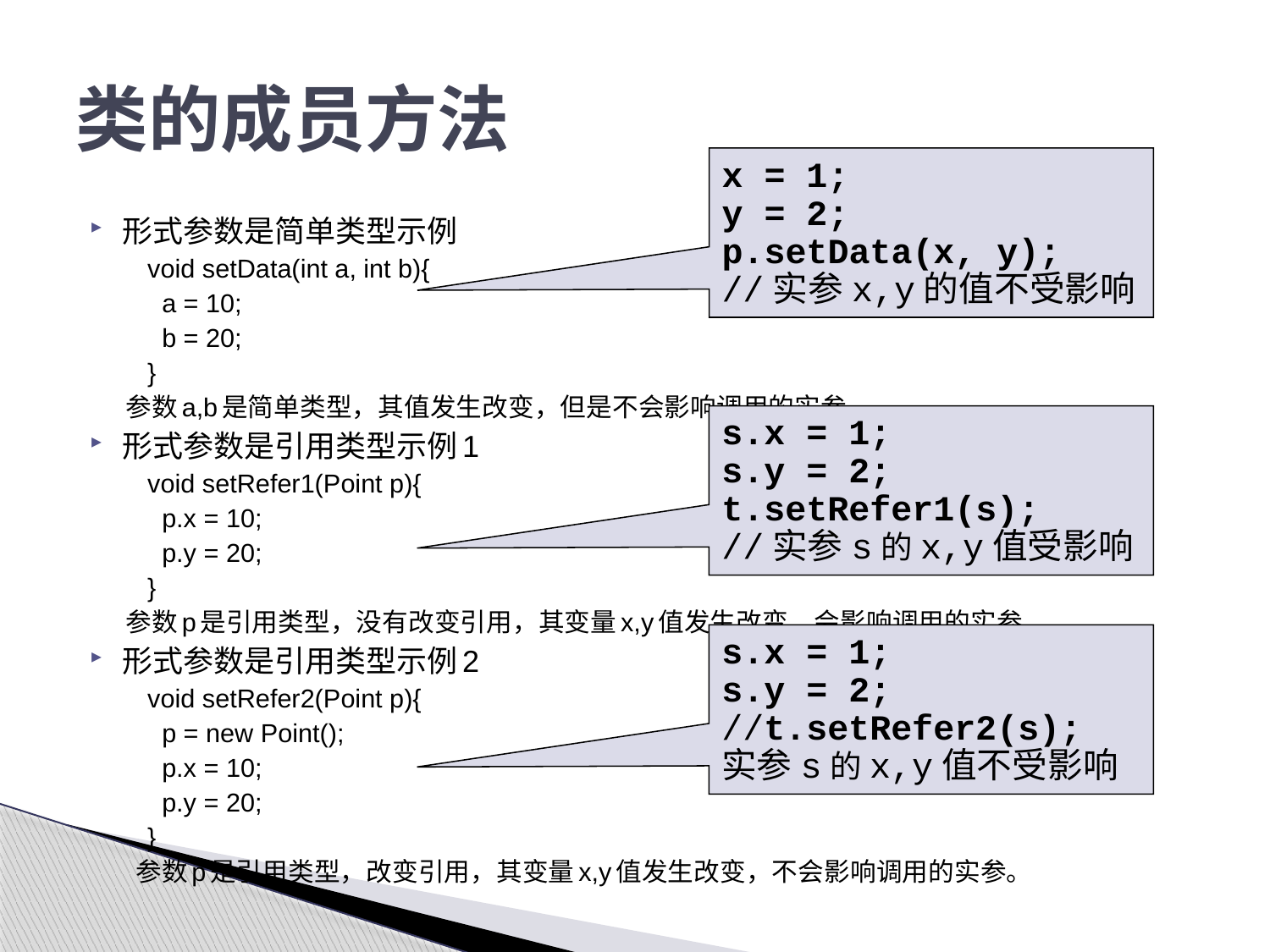

# 类的成员方法
x = 1;
y = 2;
p.setData(x, y);
//实参x,y的值不受影响
形式参数是简单类型示例
   void setData(int a, int b){
     a = 10;
     b = 20;
   }
参数a,b是简单类型，其值发生改变，但是不会影响调用的实参。
形式参数是引用类型示例1
   void setRefer1(Point p){
     p.x = 10;
     p.y = 20;
   }
参数p是引用类型，没有改变引用，其变量x,y值发生改变，会影响调用的实参。
形式参数是引用类型示例2
   void setRefer2(Point p){
     p = new Point();
     p.x = 10;
     p.y = 20;
   }
 参数p是引用类型，改变引用，其变量x,y值发生改变，不会影响调用的实参。

s.x = 1;
s.y = 2;
t.setRefer1(s);
//实参s的x,y值受影响
s.x = 1;
s.y = 2;
//t.setRefer2(s);
实参s的x,y值不受影响